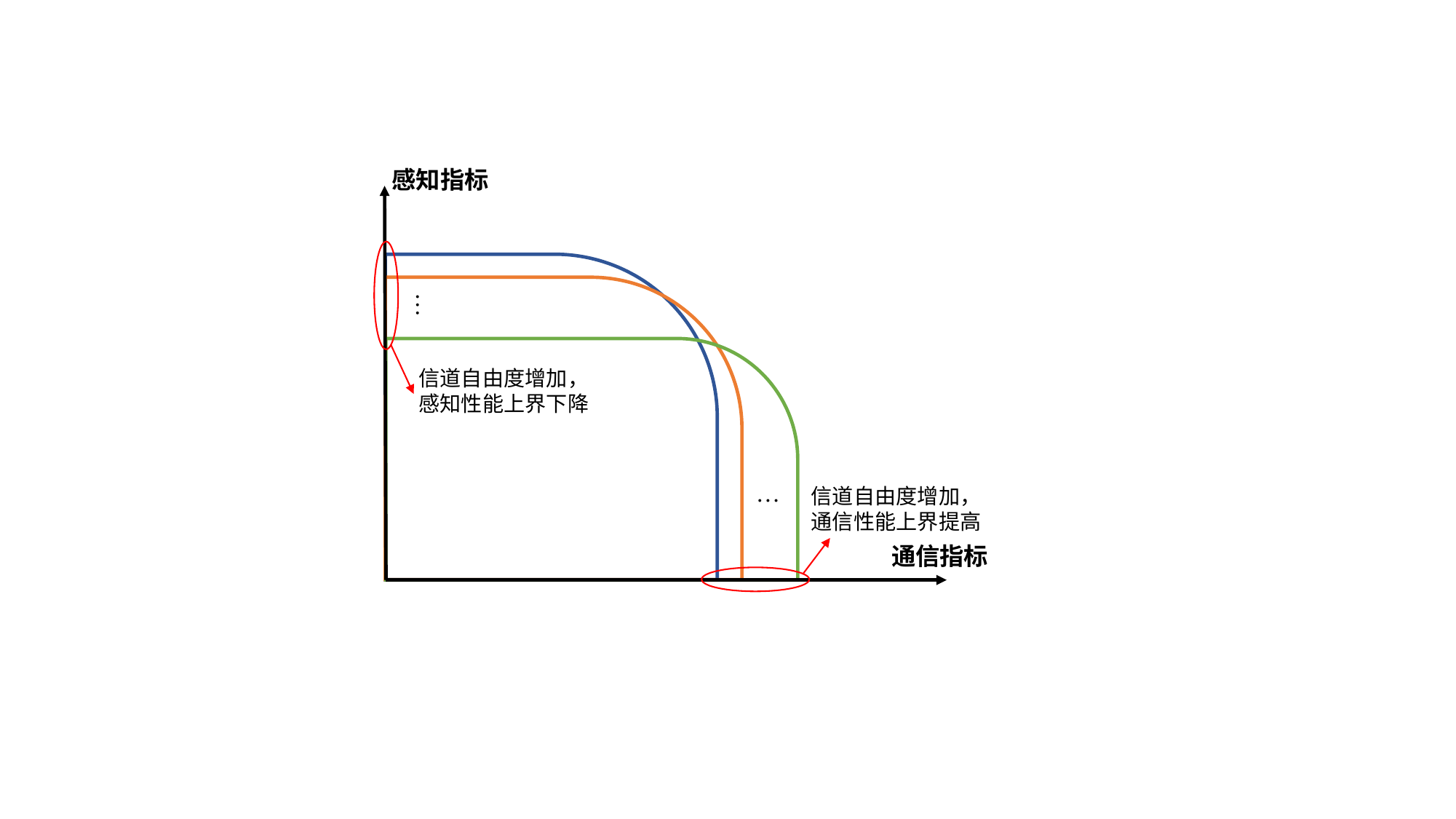

感知指标

…

信道自由度增加，
感知性能上界下降
…
信道自由度增加，
通信性能上界提高

通信指标